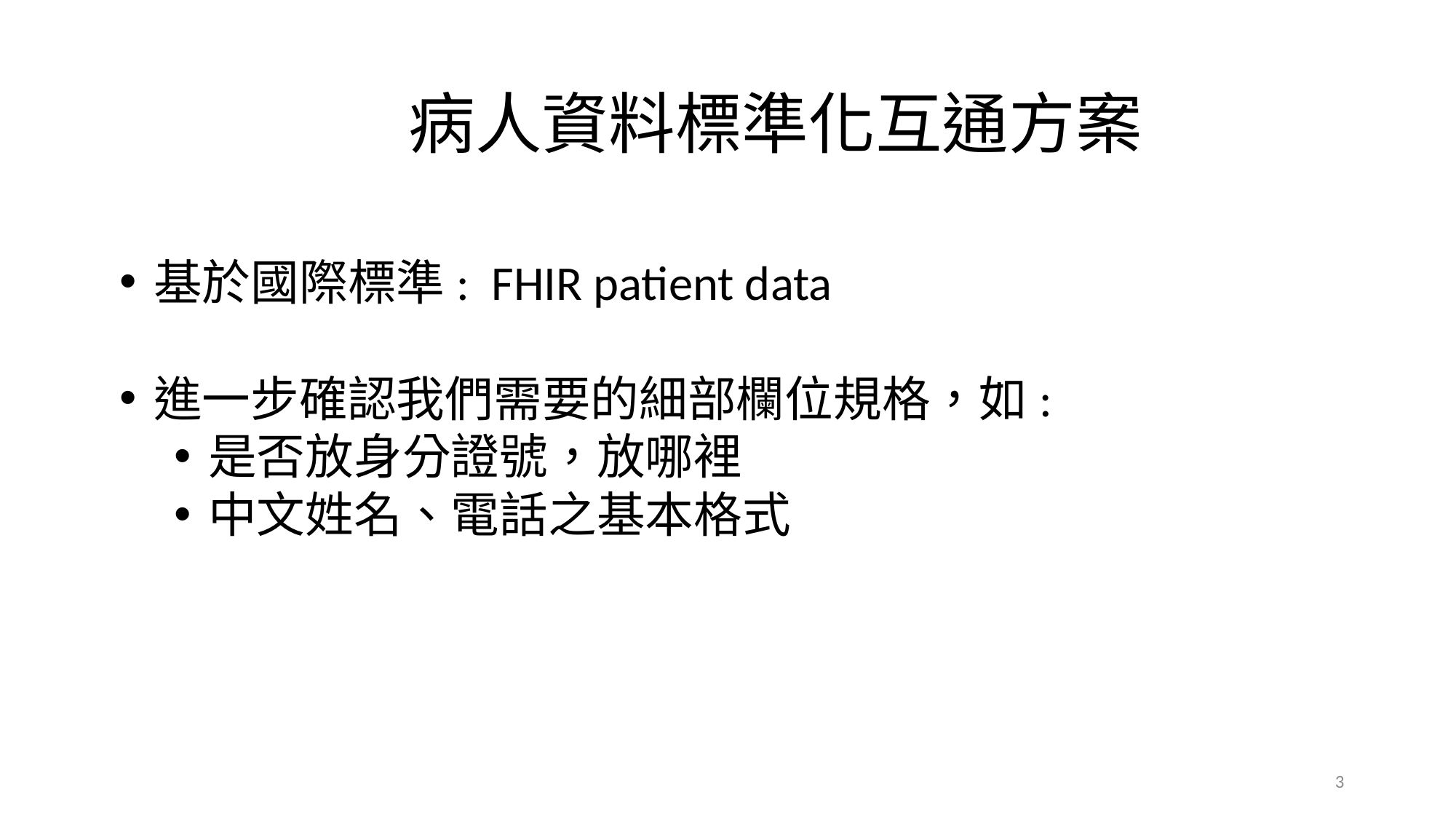

# 病人資料標準化互通方案
基於國際標準:  FHIR patient data

進一步確認我們需要的細部欄位規格，如:
是否放身分證號，放哪裡
中文姓名、電話之基本格式
3